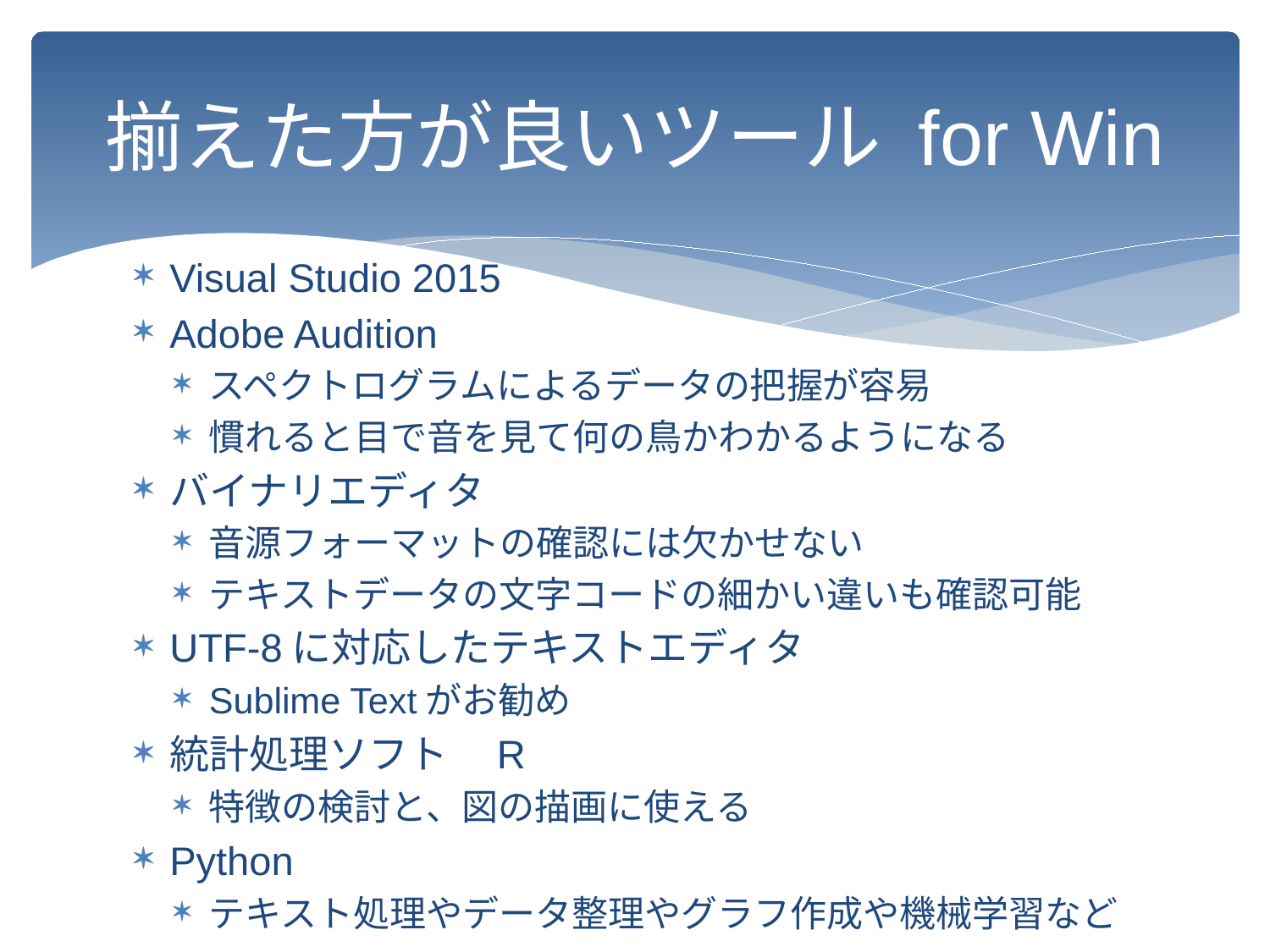

# 揃えた方が良いツール for Win
Visual Studio 2015
Adobe Audition
スペクトログラムによるデータの把握が容易
慣れると目で音を見て何の鳥かわかるようになる
バイナリエディタ
音源フォーマットの確認には欠かせない
テキストデータの文字コードの細かい違いも確認可能
UTF-8に対応したテキストエディタ
Sublime Textがお勧め
統計処理ソフト　R
特徴の検討と、図の描画に使える
Python
テキスト処理やデータ整理やグラフ作成や機械学習など